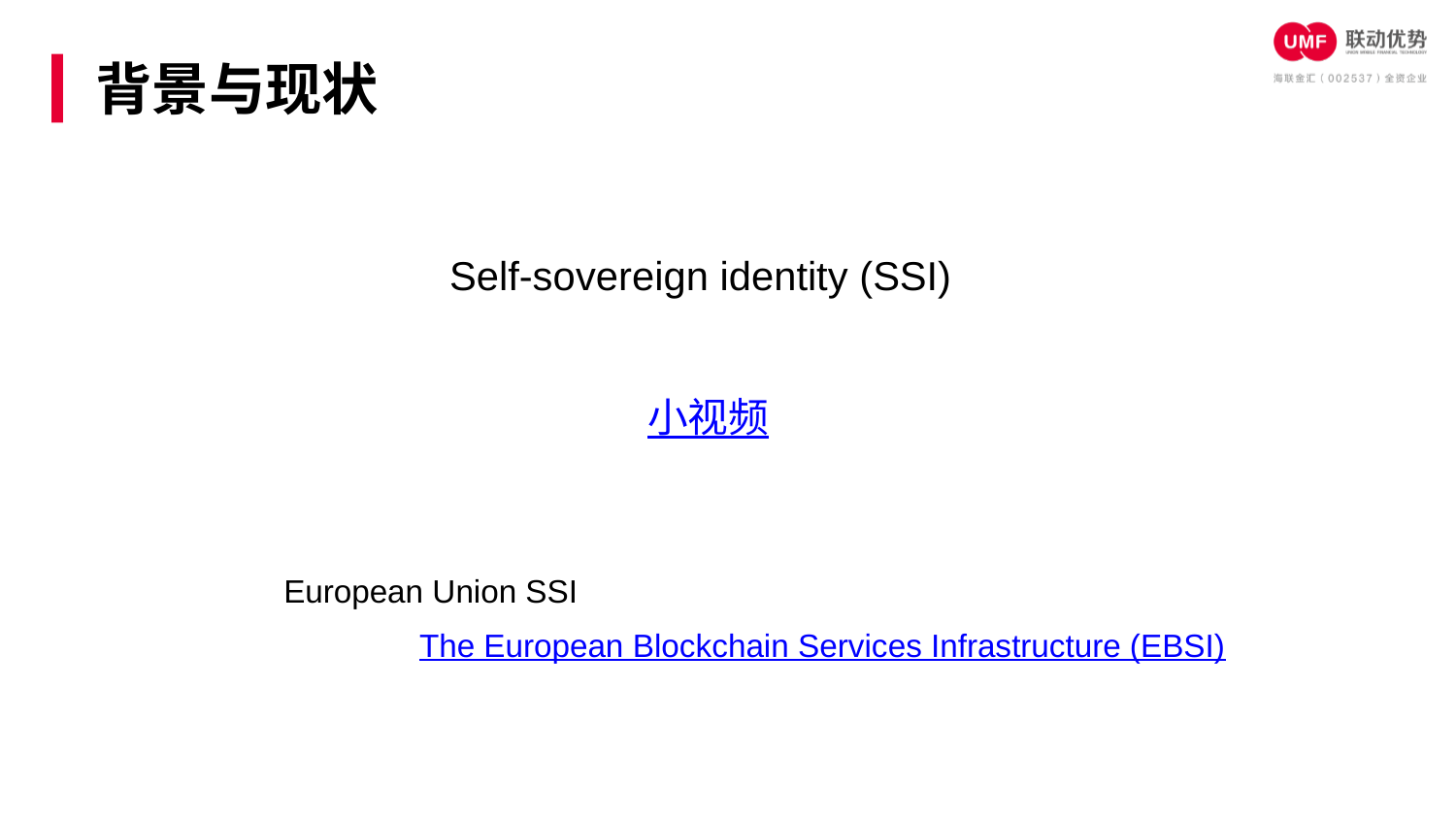

背景与现状
Self-sovereign identity (SSI)
小视频
European Union SSI
	    The European Blockchain Services Infrastructure (EBSI)